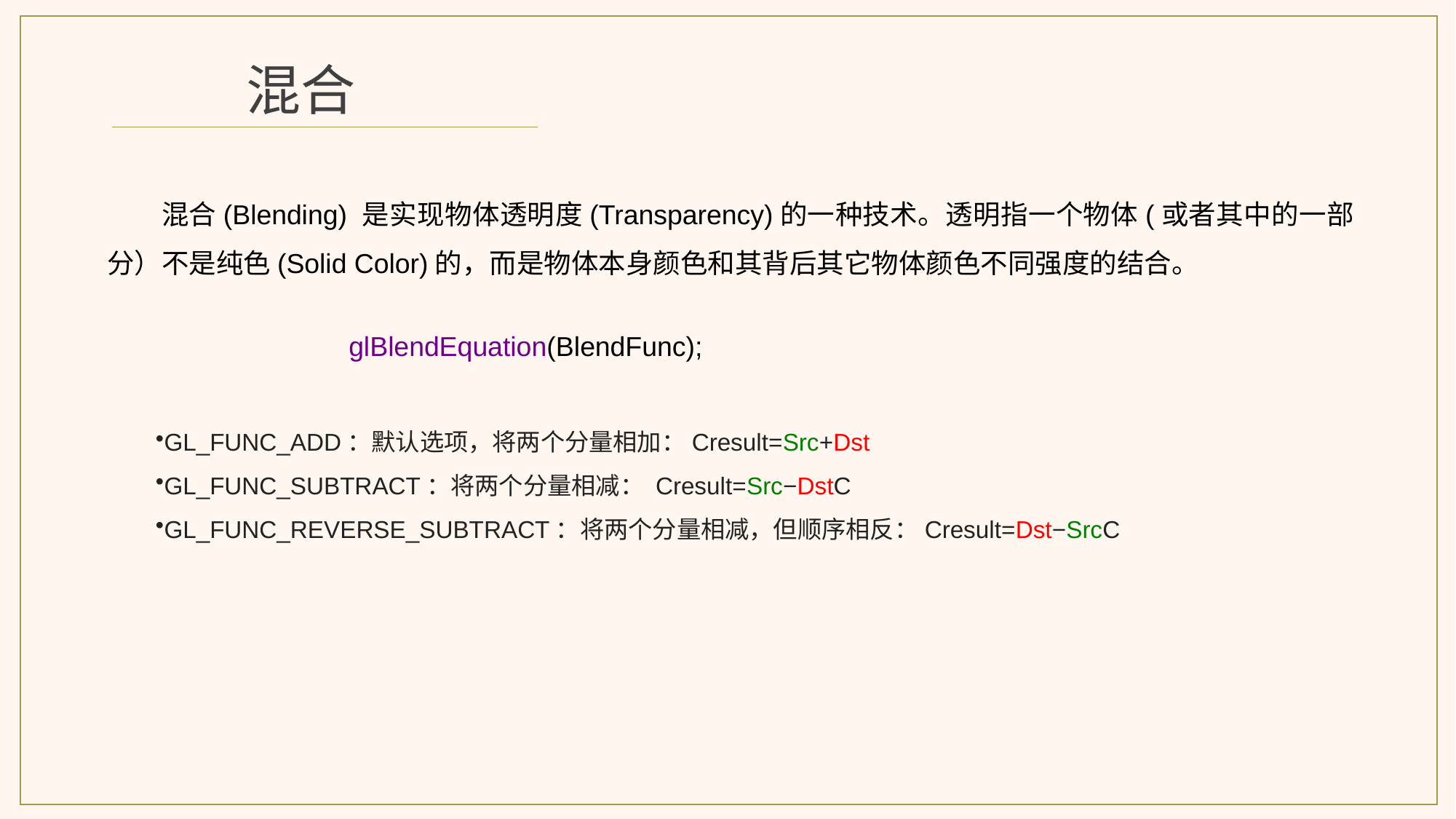

混合
混合(Blending) 是实现物体透明度(Transparency)的一种技术。透明指一个物体(或者其中的一部分）不是纯色(Solid Color)的，而是物体本身颜色和其背后其它物体颜色不同强度的结合。
glBlendEquation(BlendFunc);
GL_FUNC_ADD：默认选项，将两个分量相加：Cresult=Src+Dst
GL_FUNC_SUBTRACT：将两个分量相减： Cresult=Src−DstC
GL_FUNC_REVERSE_SUBTRACT：将两个分量相减，但顺序相反：Cresult=Dst−SrcC